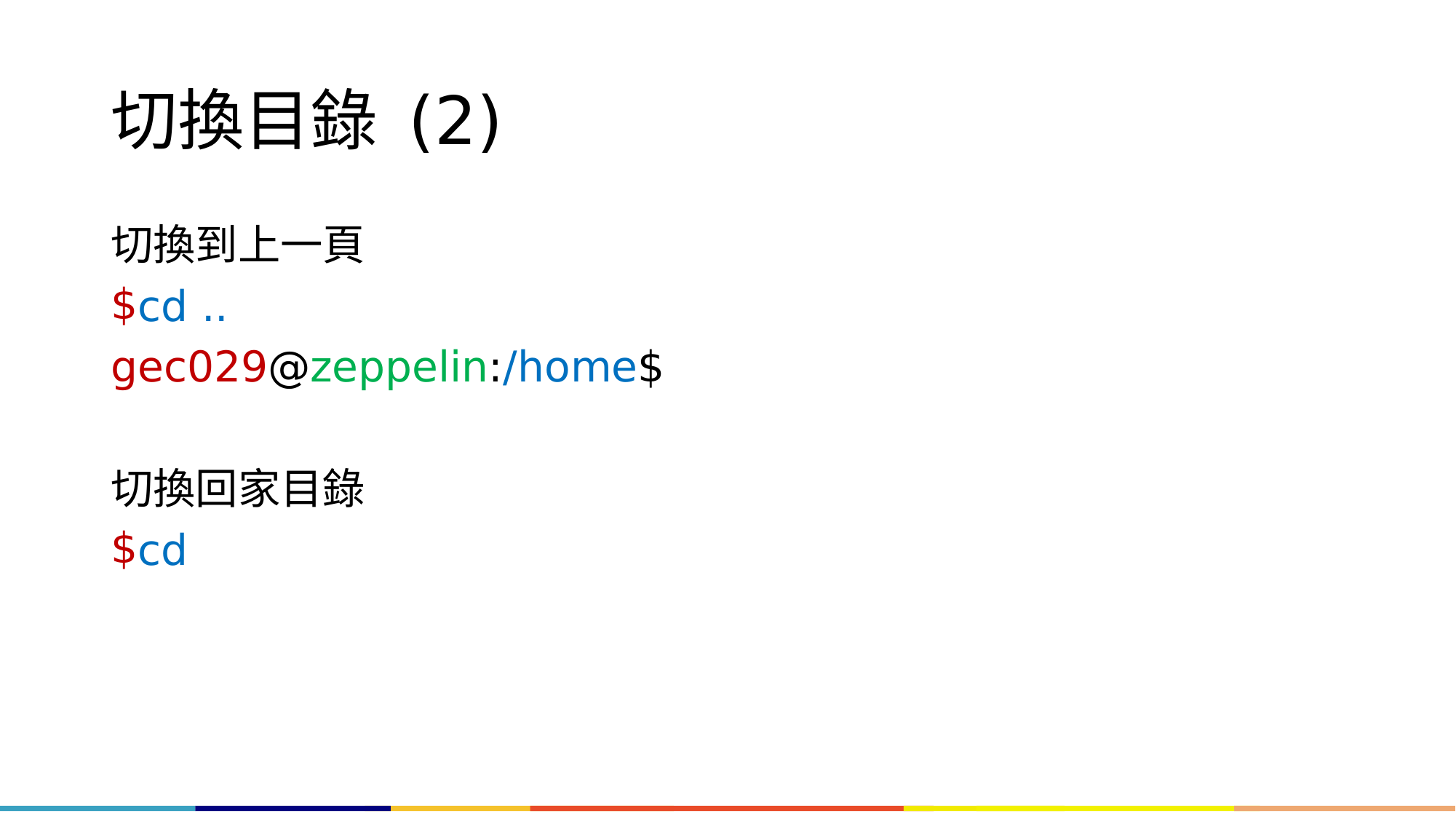

# 切換目錄 (2)
切換到上一頁
cd ..
gec029@zeppelin:/home$

切換回家目錄
cd